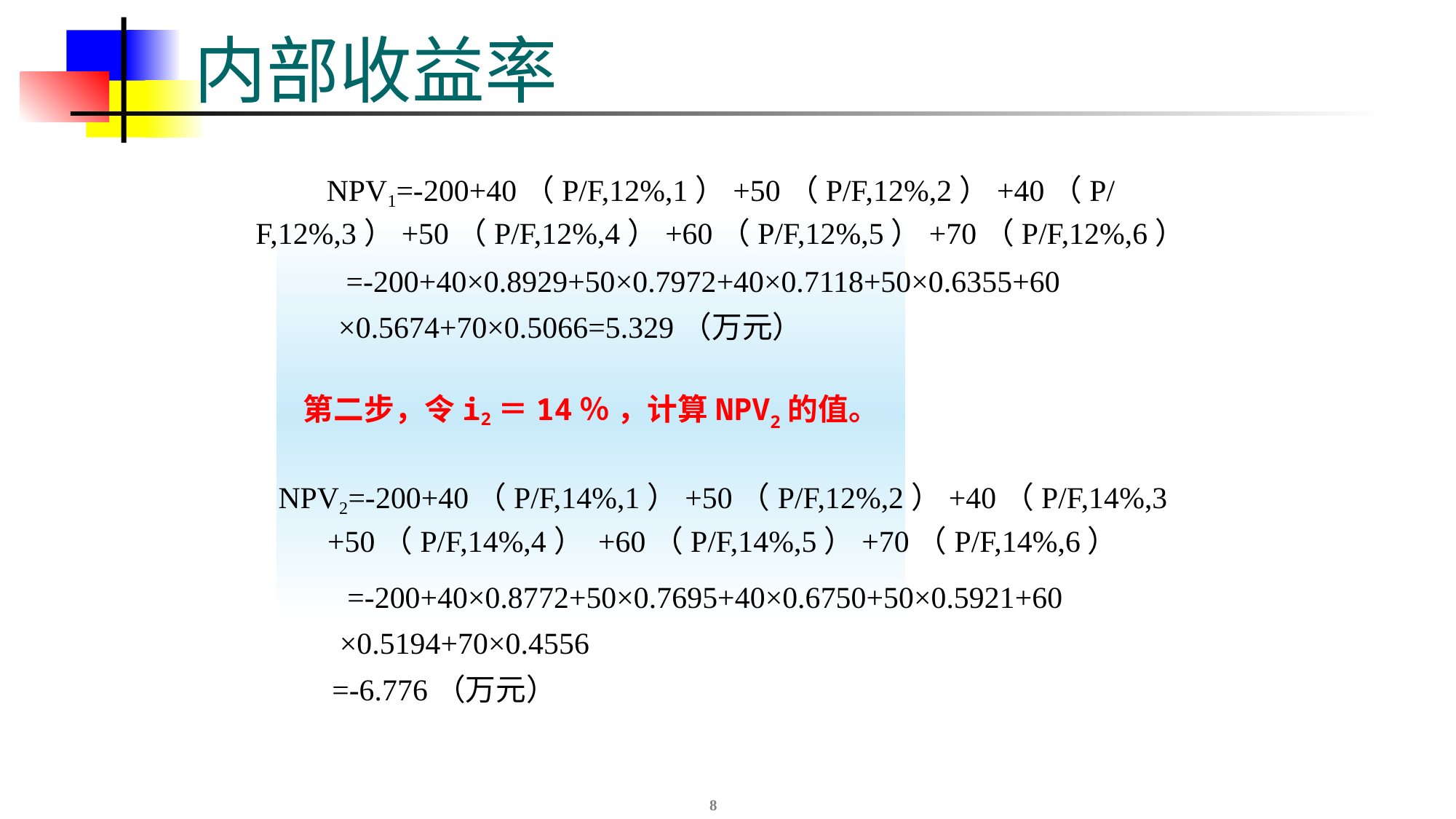

# 内部收益率
NPV1=-200+40（P/F,12%,1）+50（P/F,12%,2）+40（P/F,12%,3）+50（P/F,12%,4）+60（P/F,12%,5）+70（P/F,12%,6）
     =-200+40×0.8929+50×0.7972+40×0.7118+50×0.6355+60
    ×0.5674+70×0.5066=5.329（万元）

第二步，令i2＝14％ ，计算NPV2的值。
NPV2=-200+40（P/F,14%,1）+50（P/F,12%,2）+40（P/F,14%,3 +50（P/F,14%,4） +60（P/F,14%,5）+70（P/F,14%,6）

  =-200+40×0.8772+50×0.7695+40×0.6750+50×0.5921+60
 ×0.5194+70×0.4556
=-6.776（万元）
8